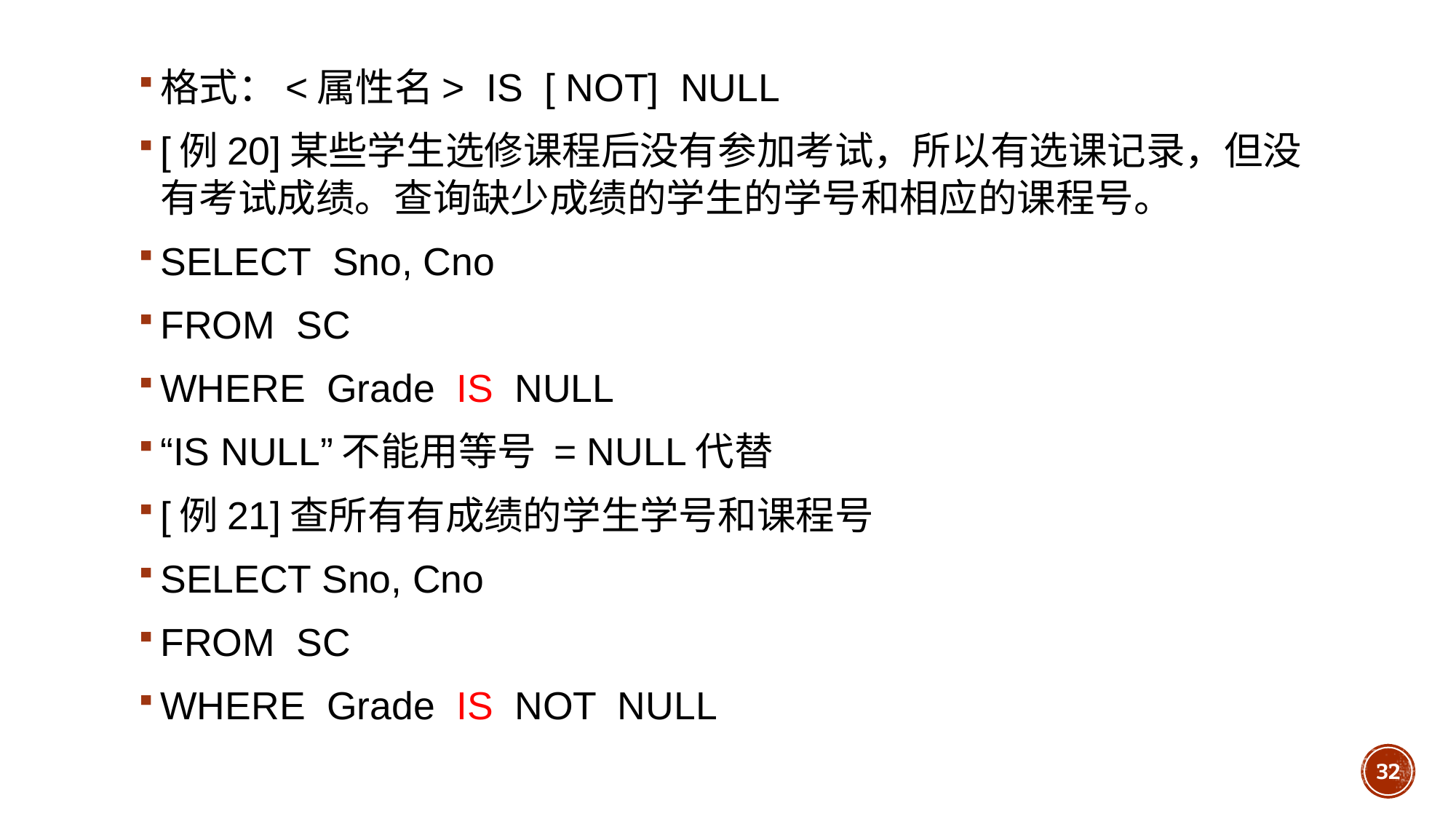

格式：<属性名>  IS  [ NOT]  NULL
[例20]某些学生选修课程后没有参加考试，所以有选课记录，但没有考试成绩。查询缺少成绩的学生的学号和相应的课程号。
SELECT  Sno, Cno
FROM  SC
WHERE  Grade  IS  NULL
“IS NULL”不能用等号 = NULL代替
[例21]查所有有成绩的学生学号和课程号
SELECT Sno, Cno
FROM  SC
WHERE  Grade  IS  NOT  NULL

32